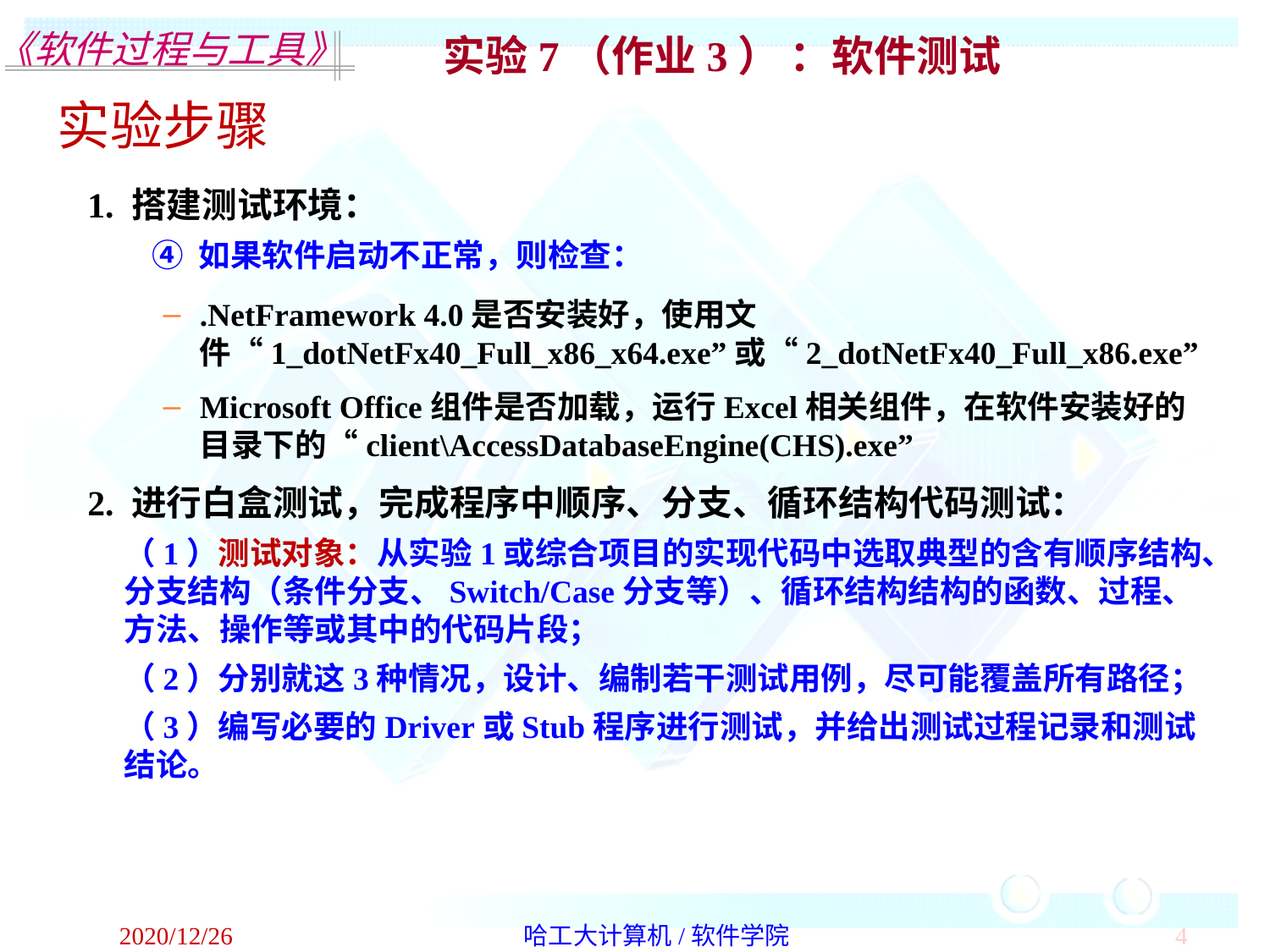

实验7（作业3） ：软件测试
实验步骤
1. 搭建测试环境：
         ④ 如果软件启动不正常，则检查：
.NetFramework 4.0是否安装好，使用文件“1_dotNetFx40_Full_x86_x64.exe”或“2_dotNetFx40_Full_x86.exe”
Microsoft Office组件是否加载，运行Excel相关组件，在软件安装好的目录下的“client\AccessDatabaseEngine(CHS).exe”
2. 进行白盒测试，完成程序中顺序、分支、循环结构代码测试：
    （1）测试对象：从实验1或综合项目的实现代码中选取典型的含有顺序结构、分支结构（条件分支、Switch/Case分支等）、循环结构结构的函数、过程、方法、操作等或其中的代码片段；
    （2）分别就这3种情况，设计、编制若干测试用例，尽可能覆盖所有路径；
    （3）编写必要的Driver或Stub程序进行测试，并给出测试过程记录和测试结论。